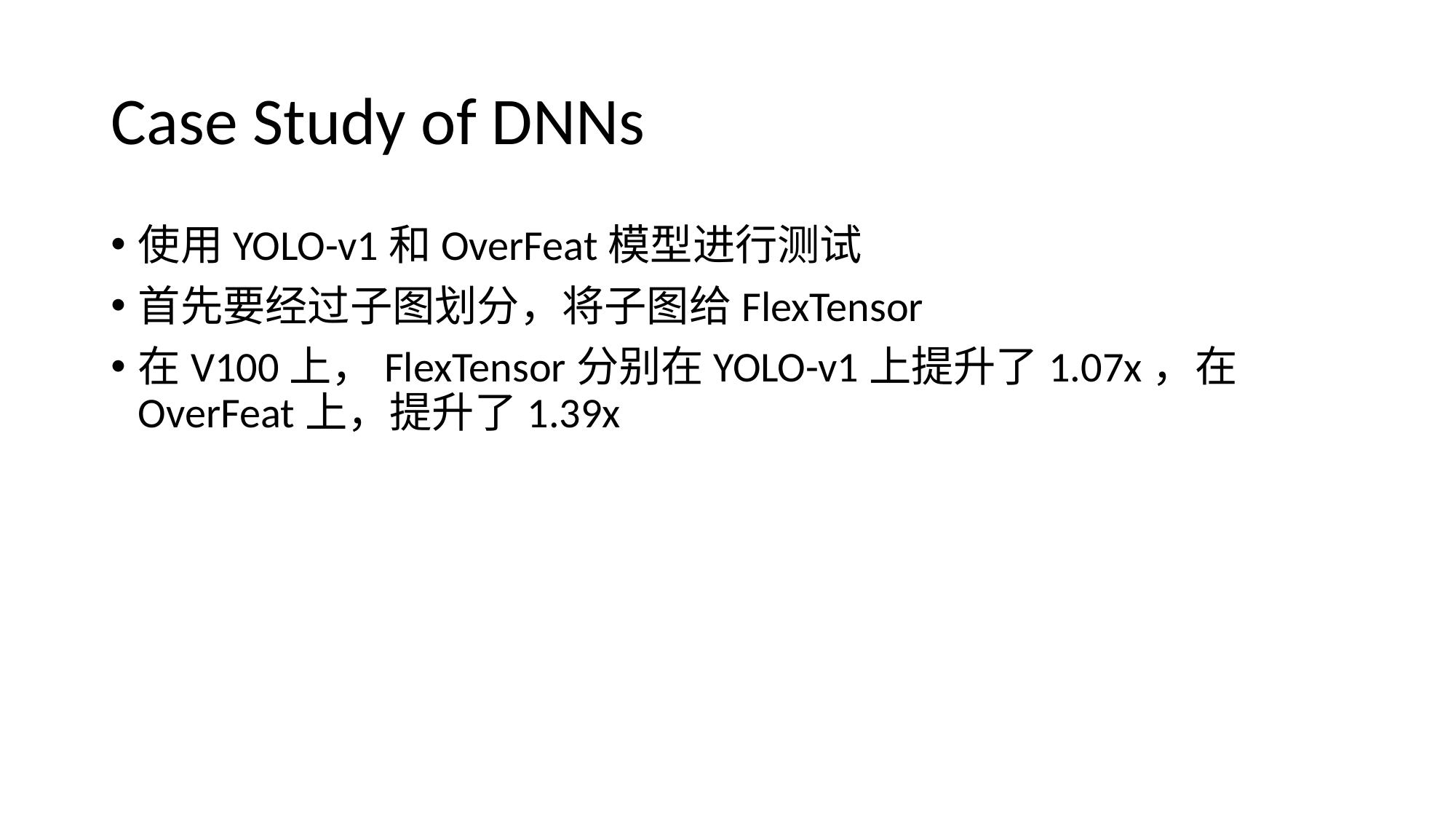

# Case Study of DNNs
使用YOLO-v1和OverFeat模型进行测试
首先要经过子图划分，将子图给FlexTensor
在V100上，FlexTensor分别在YOLO-v1上提升了1.07x，在OverFeat上，提升了1.39x